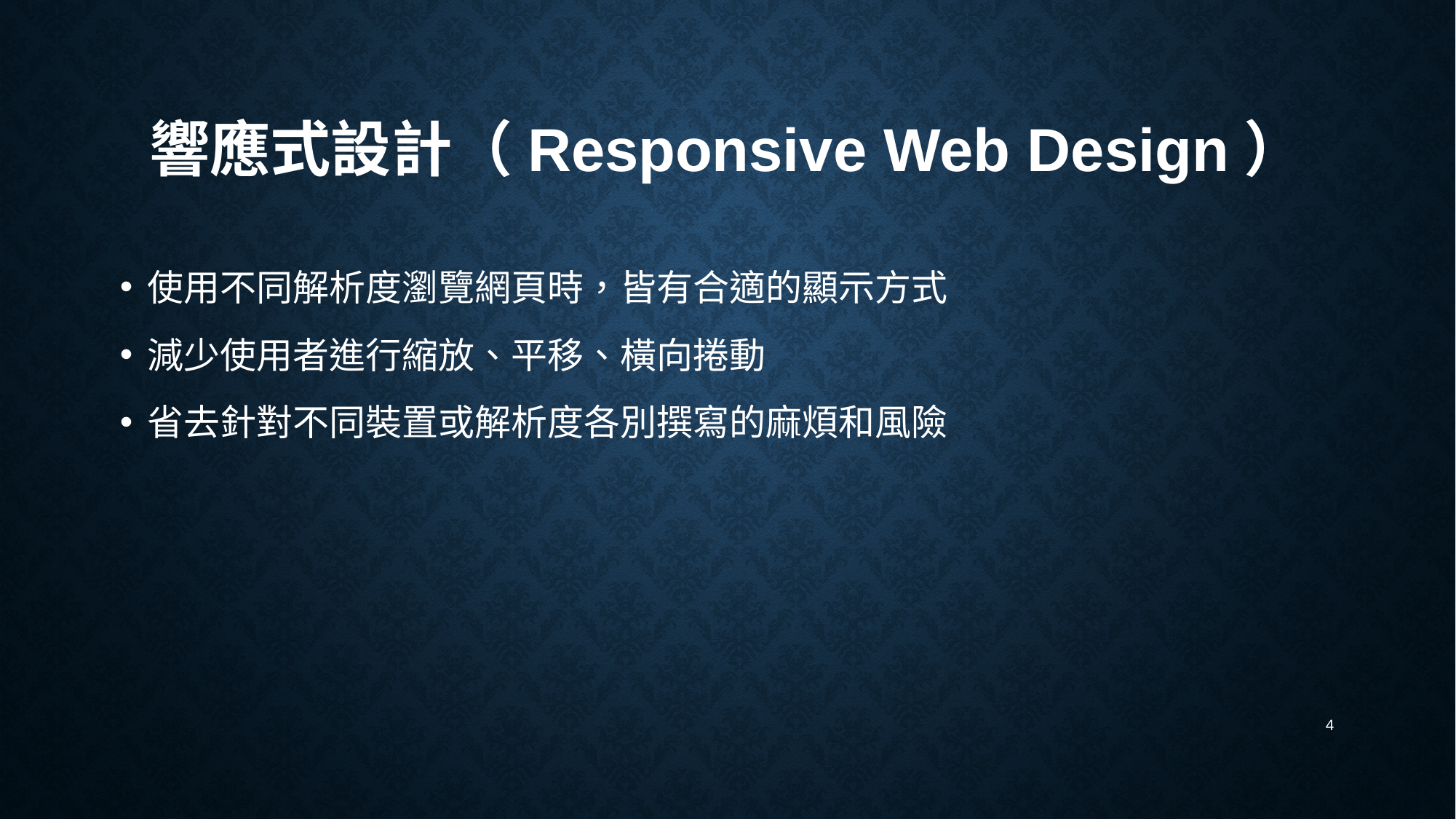

# 響應式設計（Responsive Web Design）
使用不同解析度瀏覽網頁時，皆有合適的顯示方式
減少使用者進行縮放、平移、橫向捲動
省去針對不同裝置或解析度各別撰寫的麻煩和風險
4